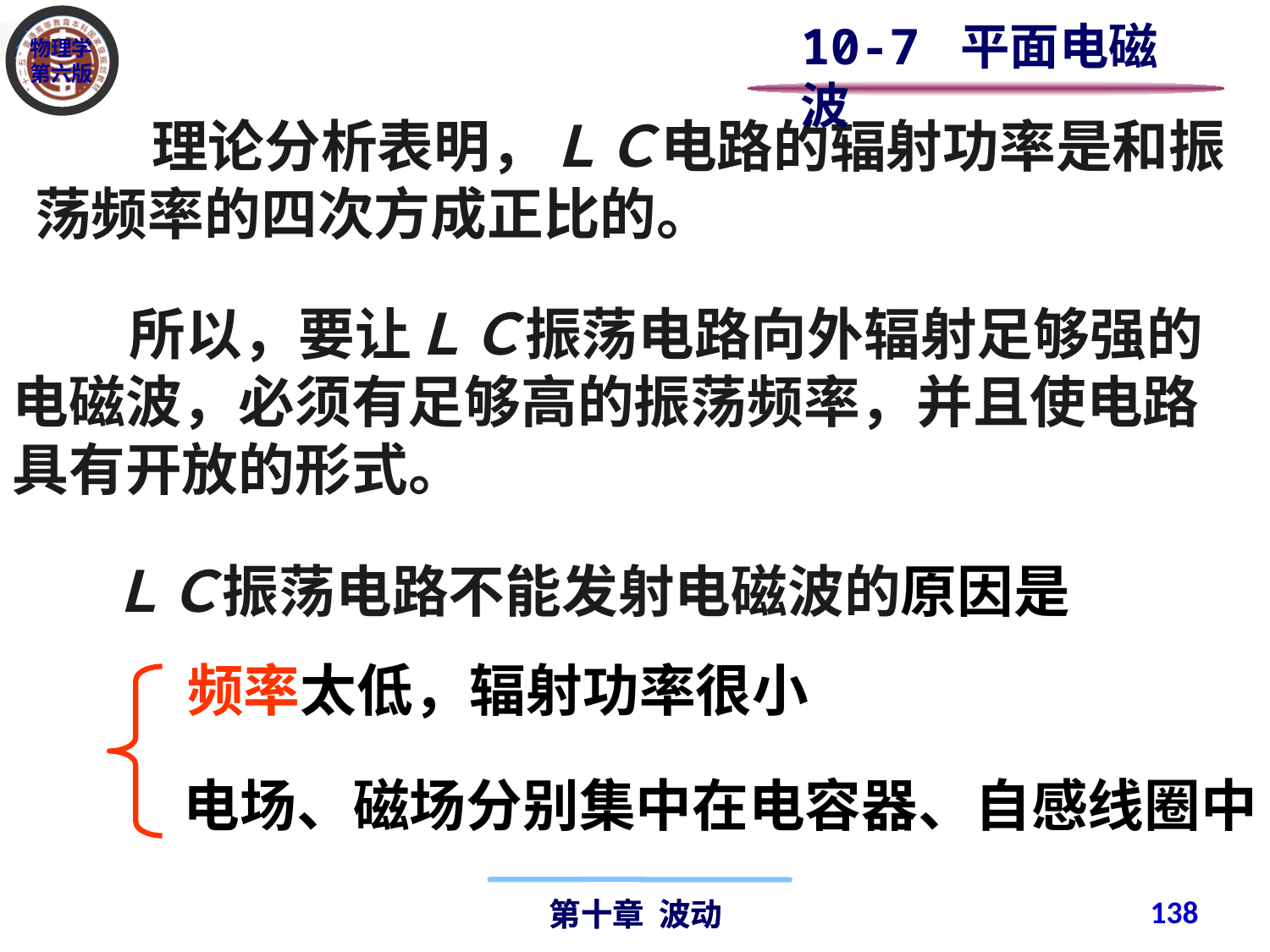

10-7 平面电磁波

        理论分析表明，ＬＣ电路的辐射功率是和振荡频率的四次方成正比的。
        所以，要让ＬＣ振荡电路向外辐射足够强的电磁波，必须有足够高的振荡频率，并且使电路具有开放的形式。
ＬＣ振荡电路不能发射电磁波的原因是
频率太低，辐射功率很小

电场、磁场分别集中在电容器、自感线圈中
138